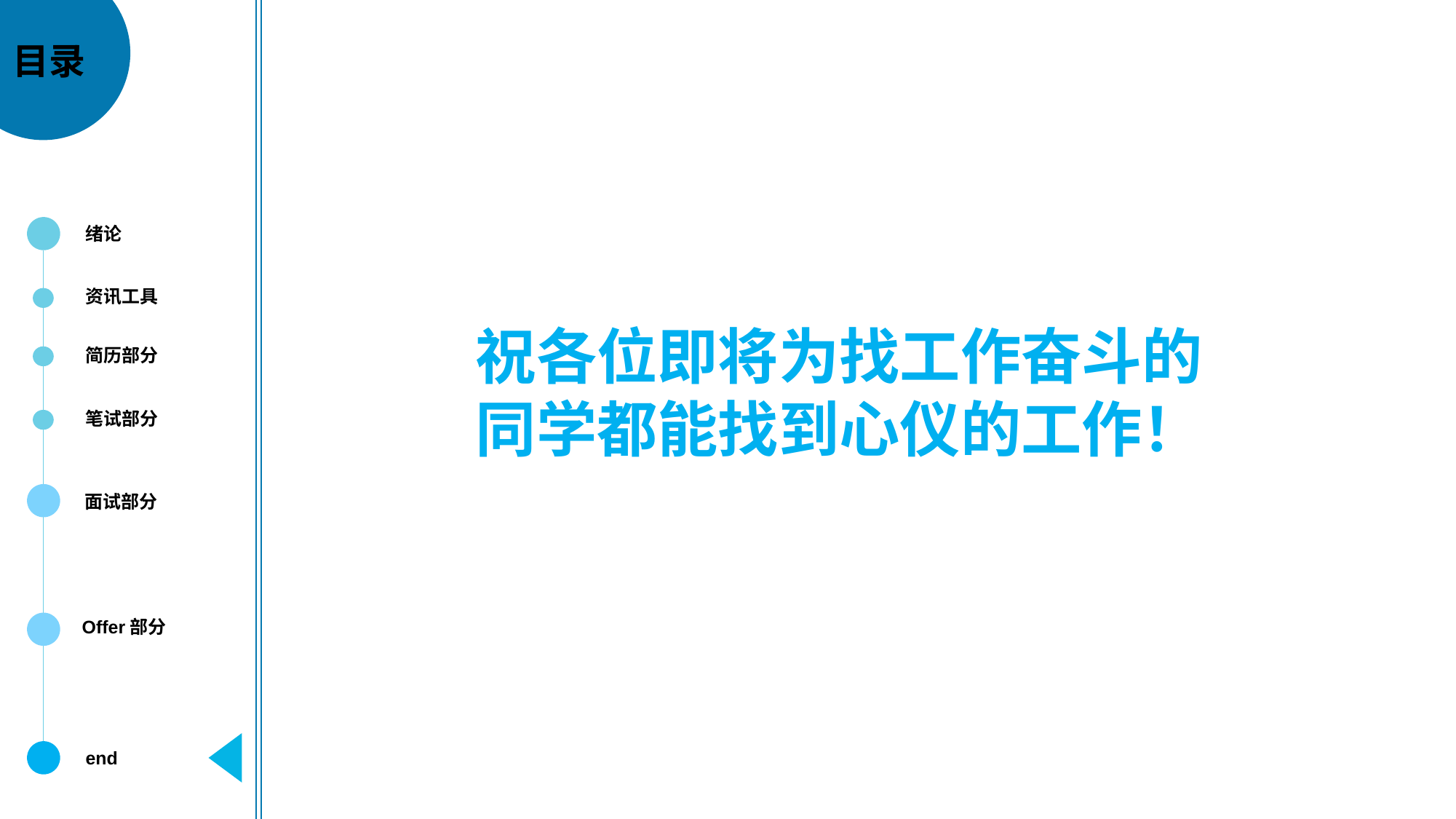

目录
绪论

资讯工具

祝各位即将为找工作奋斗的同学都能找到心仪的工作！
简历部分

笔试部分

面试部分
Offer部分

end